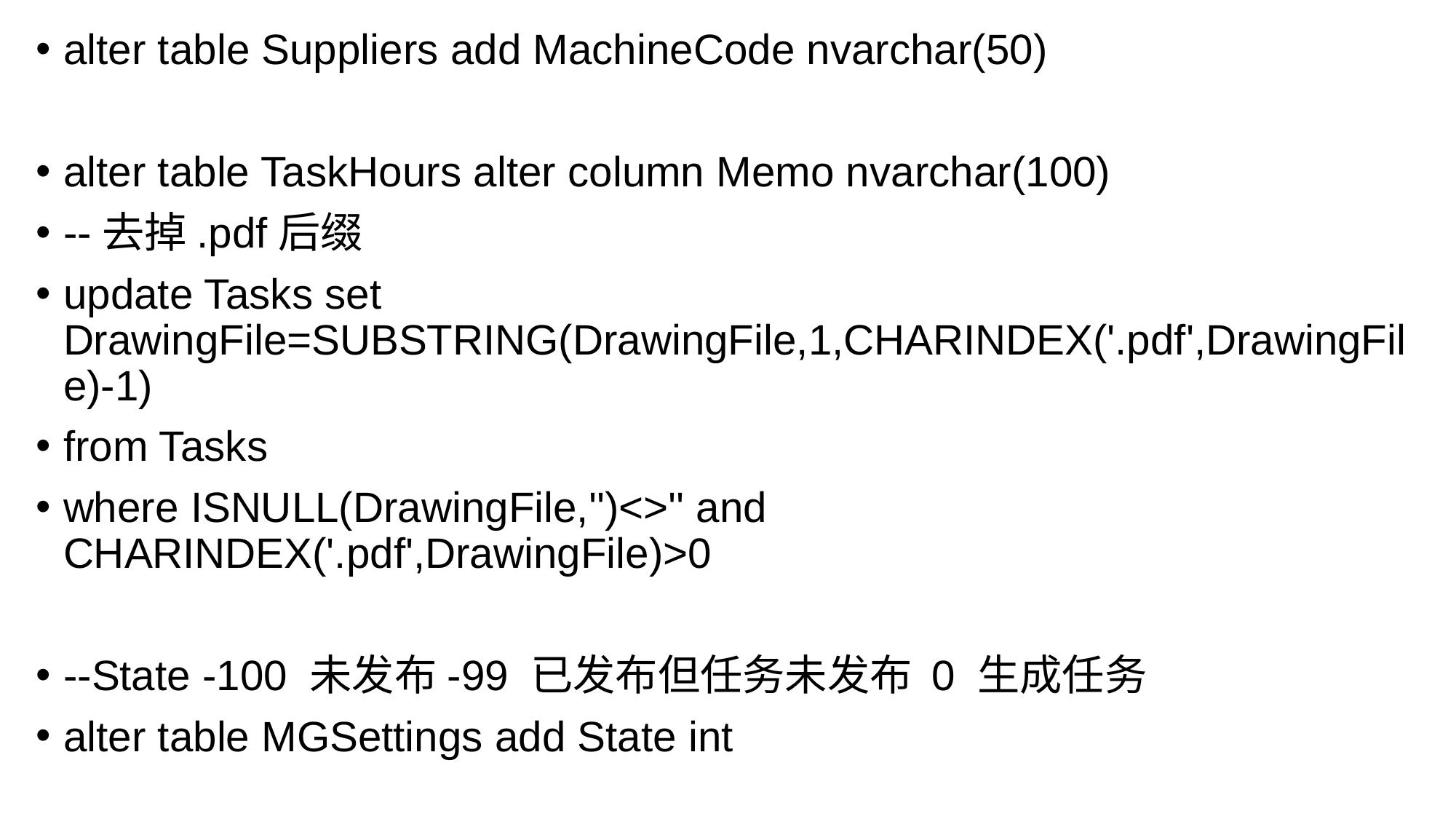

alter table Suppliers add MachineCode nvarchar(50)

alter table TaskHours alter column Memo nvarchar(100)
--去掉.pdf后缀
update Tasks set DrawingFile=SUBSTRING(DrawingFile,1,CHARINDEX('.pdf',DrawingFile)-1)
from Tasks
where ISNULL(DrawingFile,'')<>'' and CHARINDEX('.pdf',DrawingFile)>0

--State -100 未发布-99 已发布但任务未发布 0 生成任务
alter table MGSettings add State int